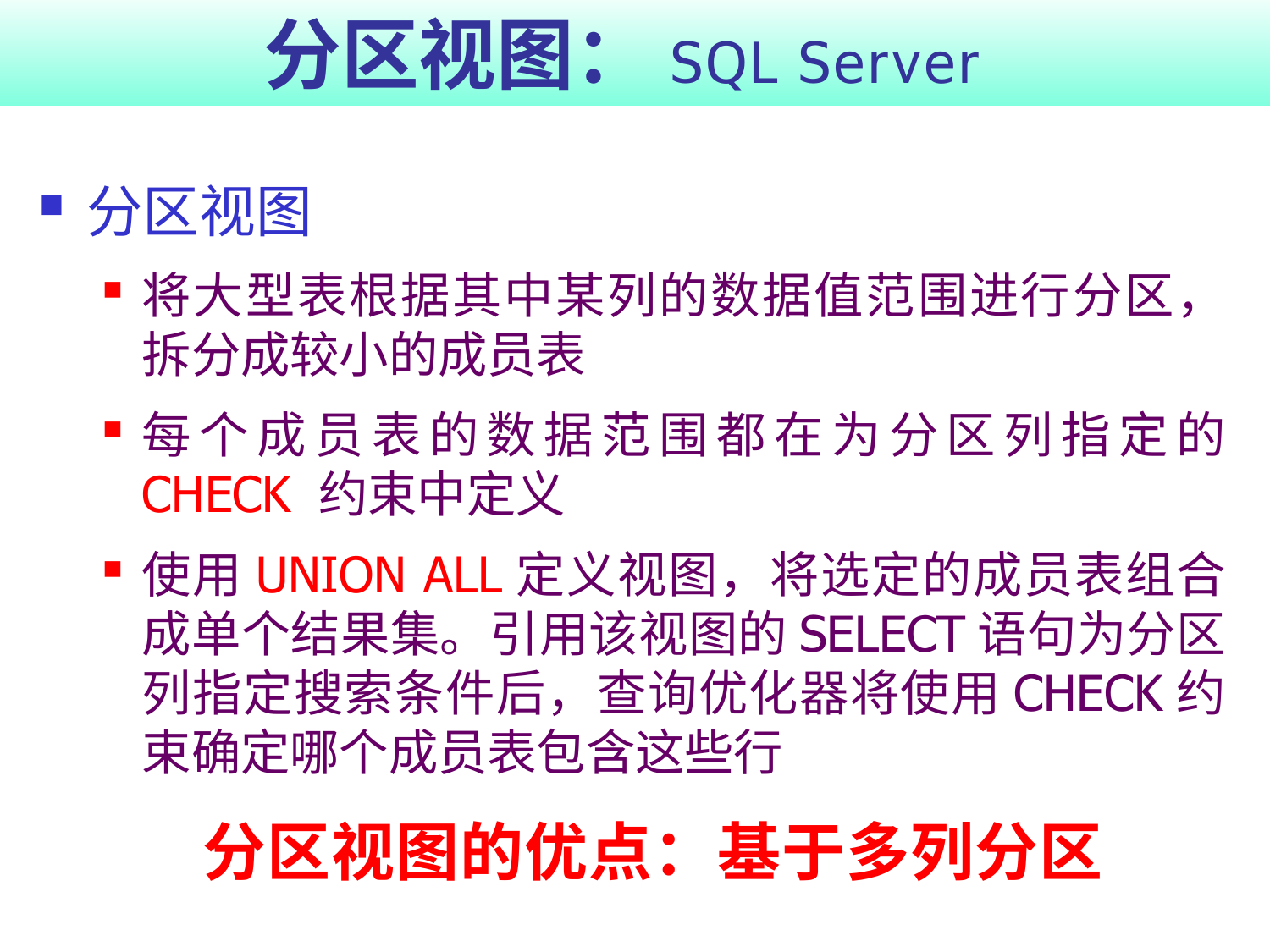

# 分区视图：SQL Server
分区视图
将大型表根据其中某列的数据值范围进行分区，拆分成较小的成员表
每个成员表的数据范围都在为分区列指定的 CHECK 约束中定义
使用UNION ALL定义视图，将选定的成员表组合成单个结果集。引用该视图的SELECT语句为分区列指定搜索条件后，查询优化器将使用CHECK约束确定哪个成员表包含这些行
分区视图的优点：基于多列分区